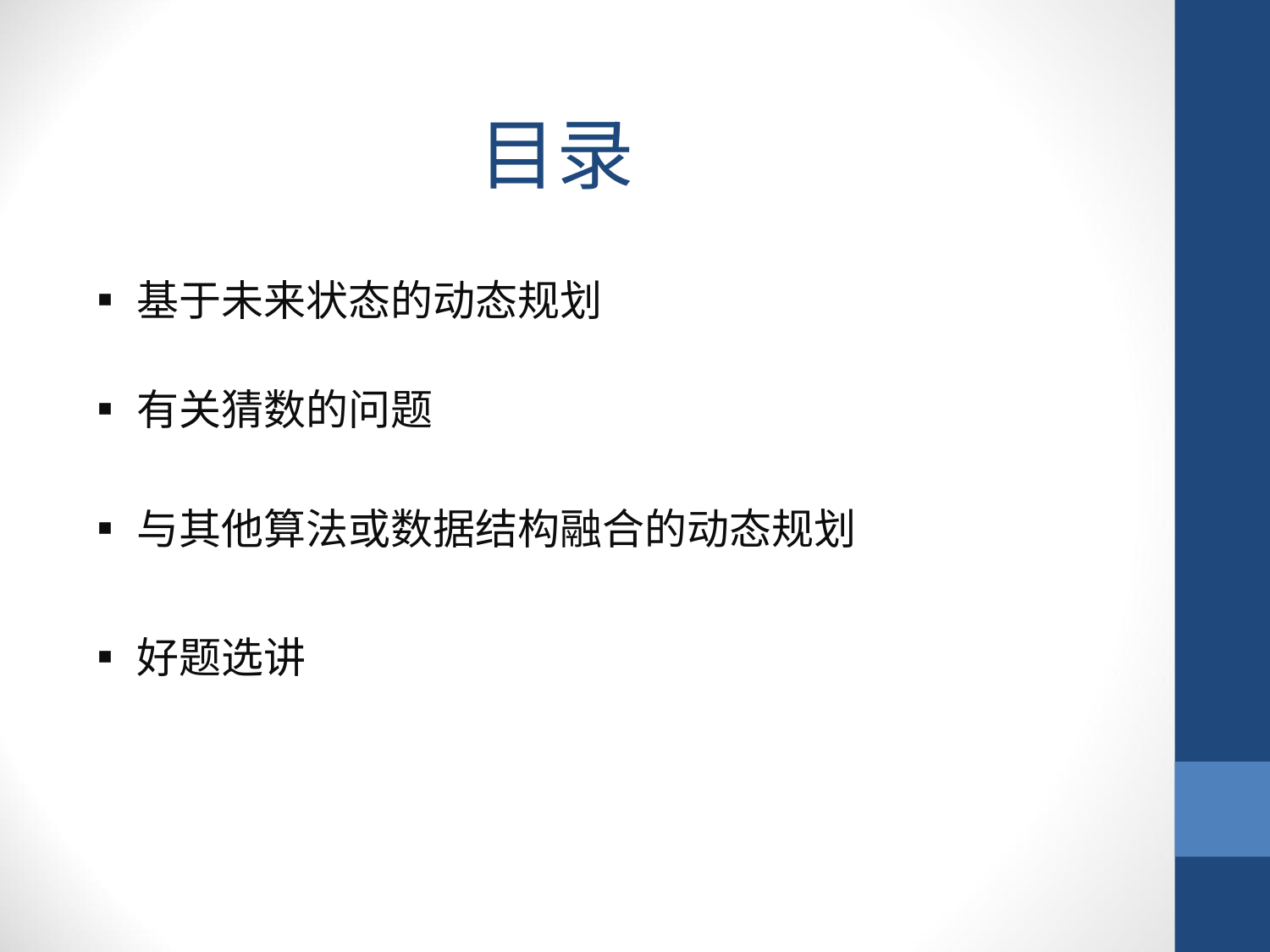

目录
▪基于未来状态的动态规划
▪有关猜数的问题
▪与其他算法或数据结构融合的动态规划
▪好题选讲